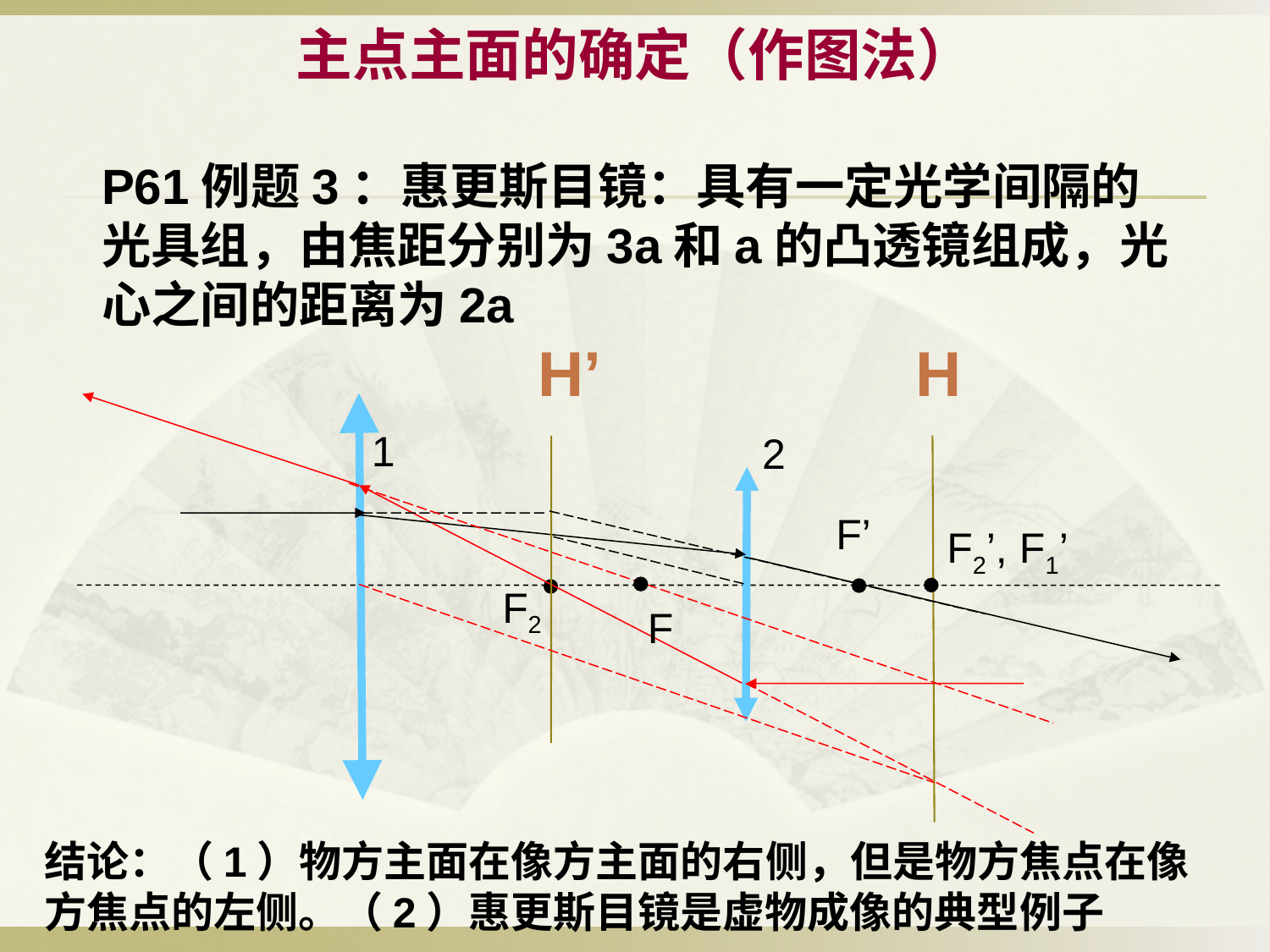

# 主点主面的确定（作图法）
P61例题3：惠更斯目镜：具有一定光学间隔的光具组，由焦距分别为3a和a的凸透镜组成，光心之间的距离为2a

H’
H

1
2

F’

F2’, F1’

F2

F

结论：（1）物方主面在像方主面的右侧，但是物方焦点在像方焦点的左侧。（2）惠更斯目镜是虚物成像的典型例子